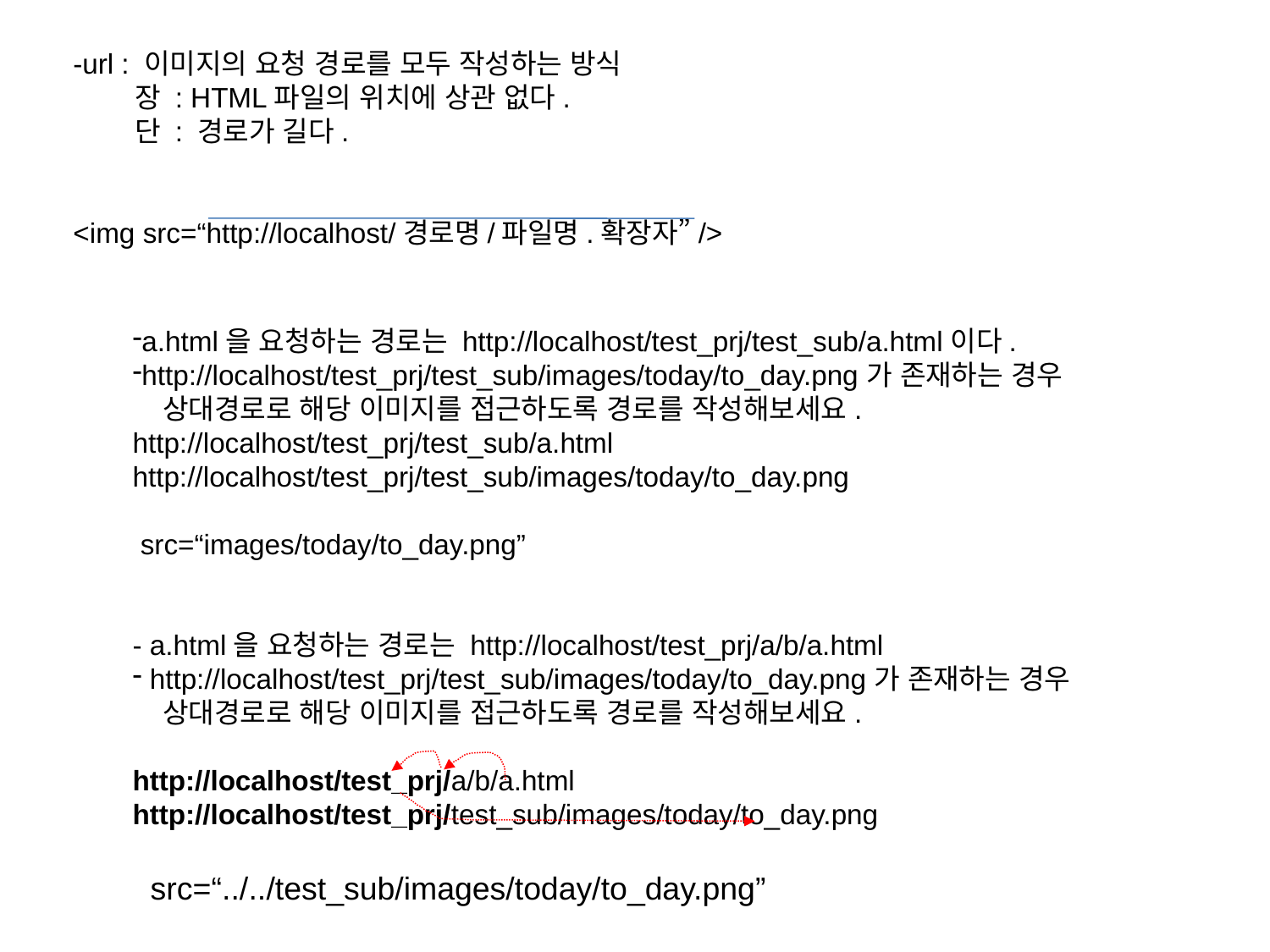

-url : 이미지의 요청 경로를 모두 작성하는 방식
       장 : HTML파일의 위치에 상관 없다.
       단 : 경로가 길다.

<img src=“http://localhost/경로명/파일명.확장자”/>
a.html을 요청하는 경로는 http://localhost/test_prj/test_sub/a.html이다.
http://localhost/test_prj/test_sub/images/today/to_day.png가 존재하는 경우
   상대경로로 해당 이미지를 접근하도록 경로를 작성해보세요.
http://localhost/test_prj/test_sub/a.html
http://localhost/test_prj/test_sub/images/today/to_day.png

 src=“images/today/to_day.png”

- a.html을 요청하는 경로는 http://localhost/test_prj/a/b/a.html
 http://localhost/test_prj/test_sub/images/today/to_day.png가 존재하는 경우
   상대경로로 해당 이미지를 접근하도록 경로를 작성해보세요.

http://localhost/test_prj/a/b/a.html
http://localhost/test_prj/test_sub/images/today/to_day.png

  src=“../../test_sub/images/today/to_day.png”